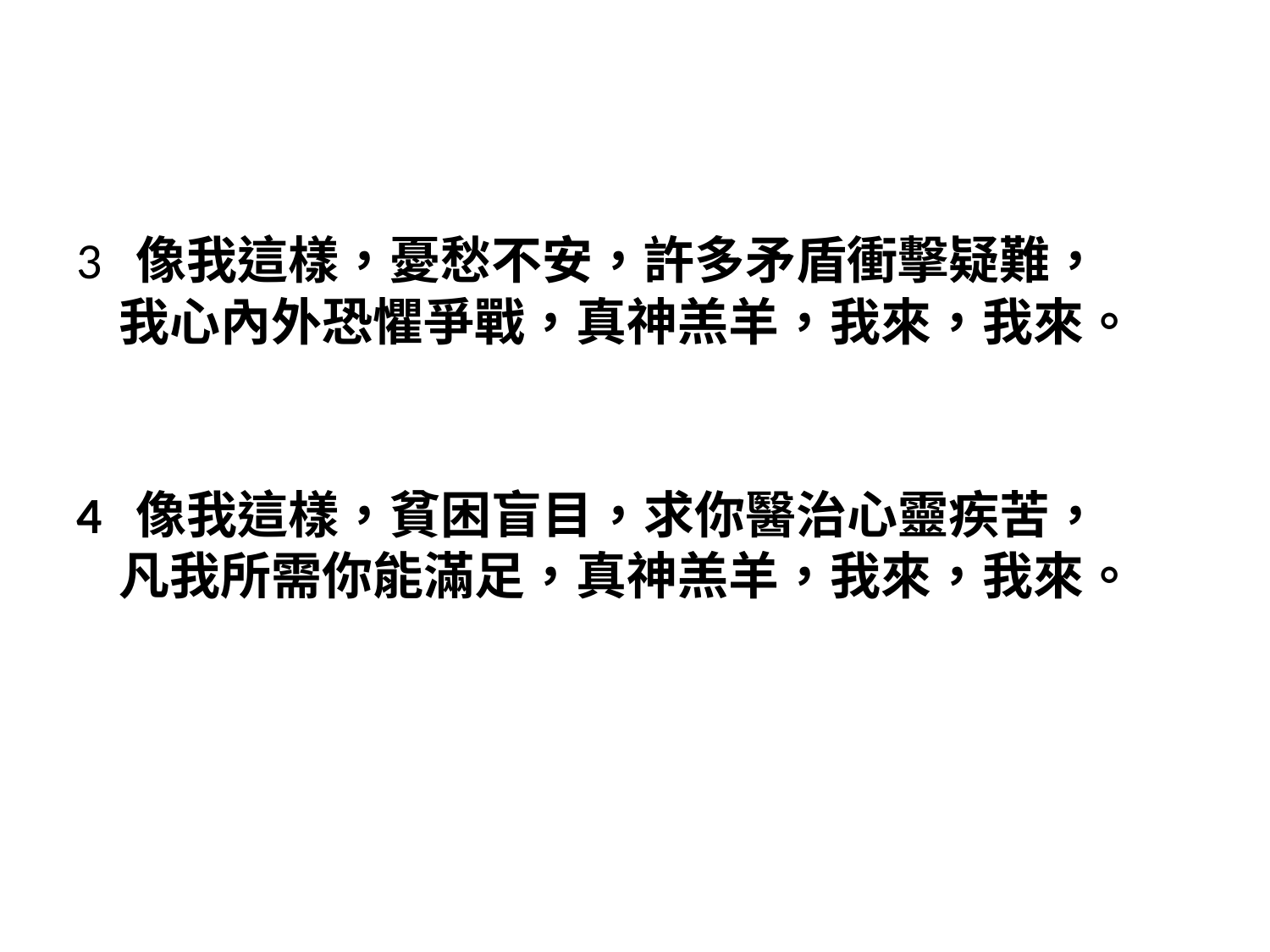

#
3  像我這樣，憂愁不安，許多矛盾衝擊疑難，
我心內外恐懼爭戰，真神羔羊，我來，我來。
4  像我這樣，貧困盲目，求你醫治心靈疾苦，
凡我所需你能滿足，真神羔羊，我來，我來。